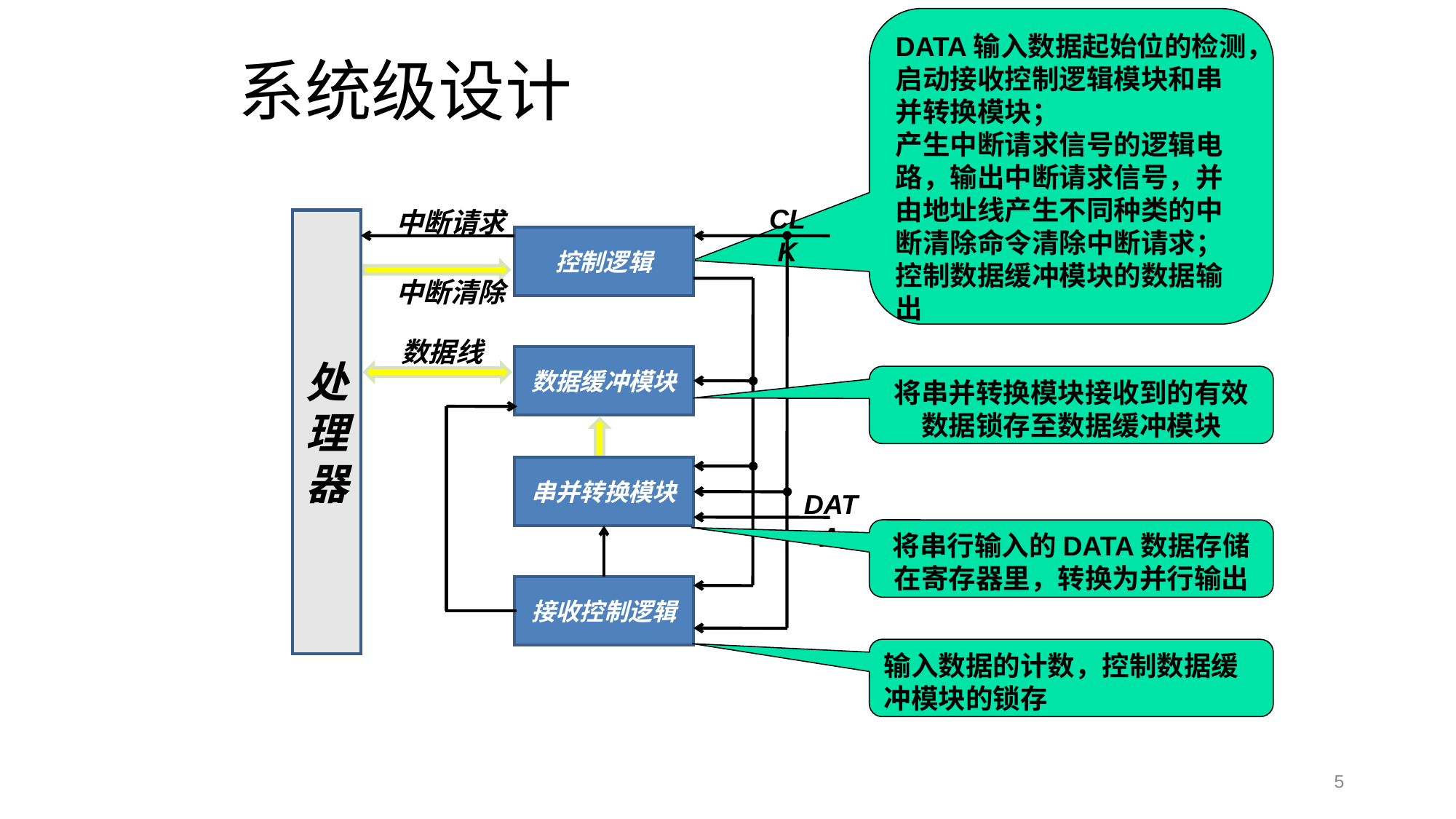

DATA输入数据起始位的检测，启动接收控制逻辑模块和串并转换模块；
产生中断请求信号的逻辑电路，输出中断请求信号，并由地址线产生不同种类的中断清除命令清除中断请求；
控制数据缓冲模块的数据输出

# 系统级设计
CLK
中断请求
处理器
控制逻辑

中断清除

数据线
数据缓冲模块

将串并转换模块接收到的有效数据锁存至数据缓冲模块

串并转换模块
DATA
将串行输入的DATA数据存储在寄存器里，转换为并行输出
接收控制逻辑
输入数据的计数，控制数据缓冲模块的锁存
5